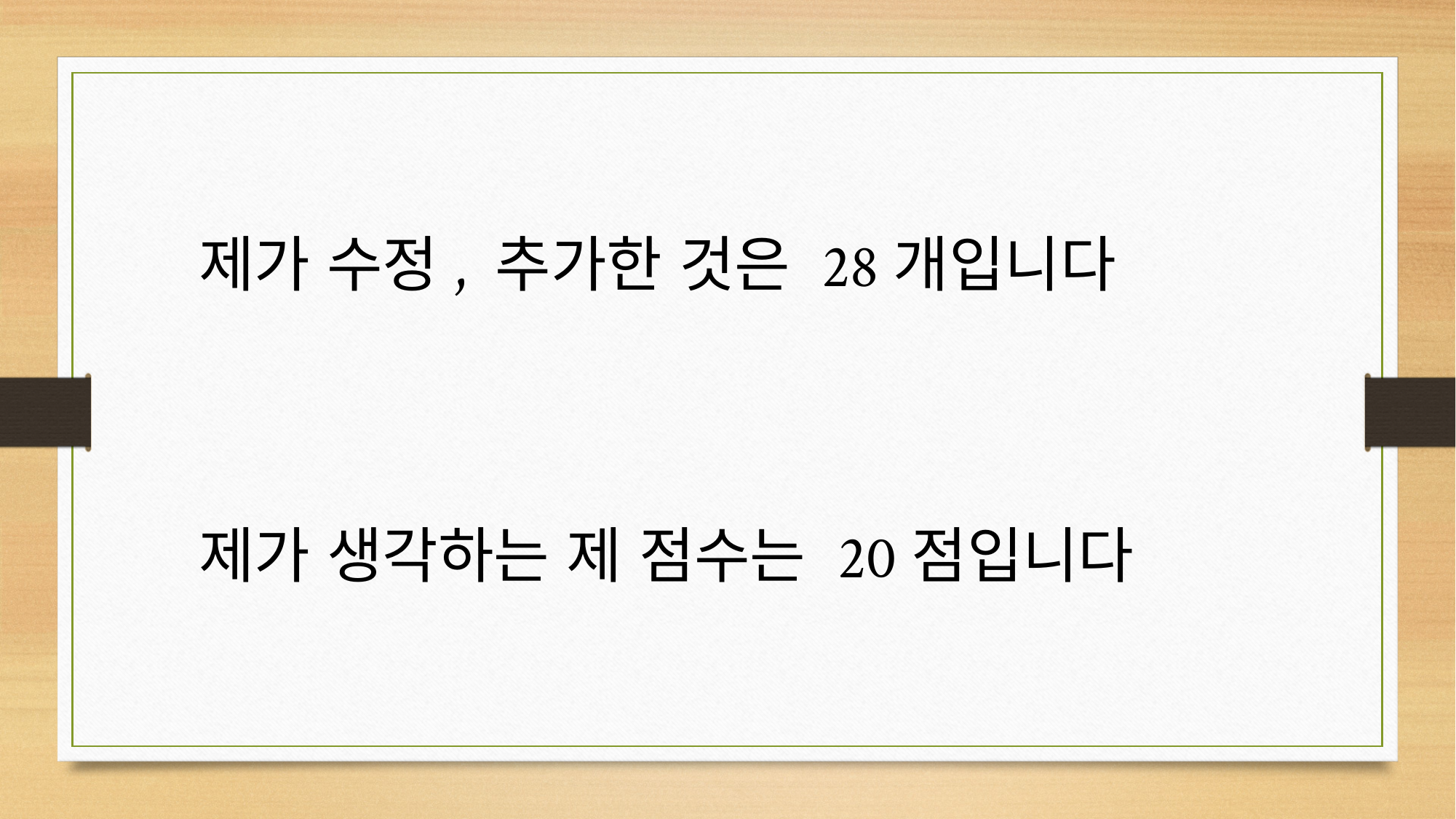

제가 수정, 추가한 것은 28개입니다

제가 생각하는 제 점수는 20점입니다